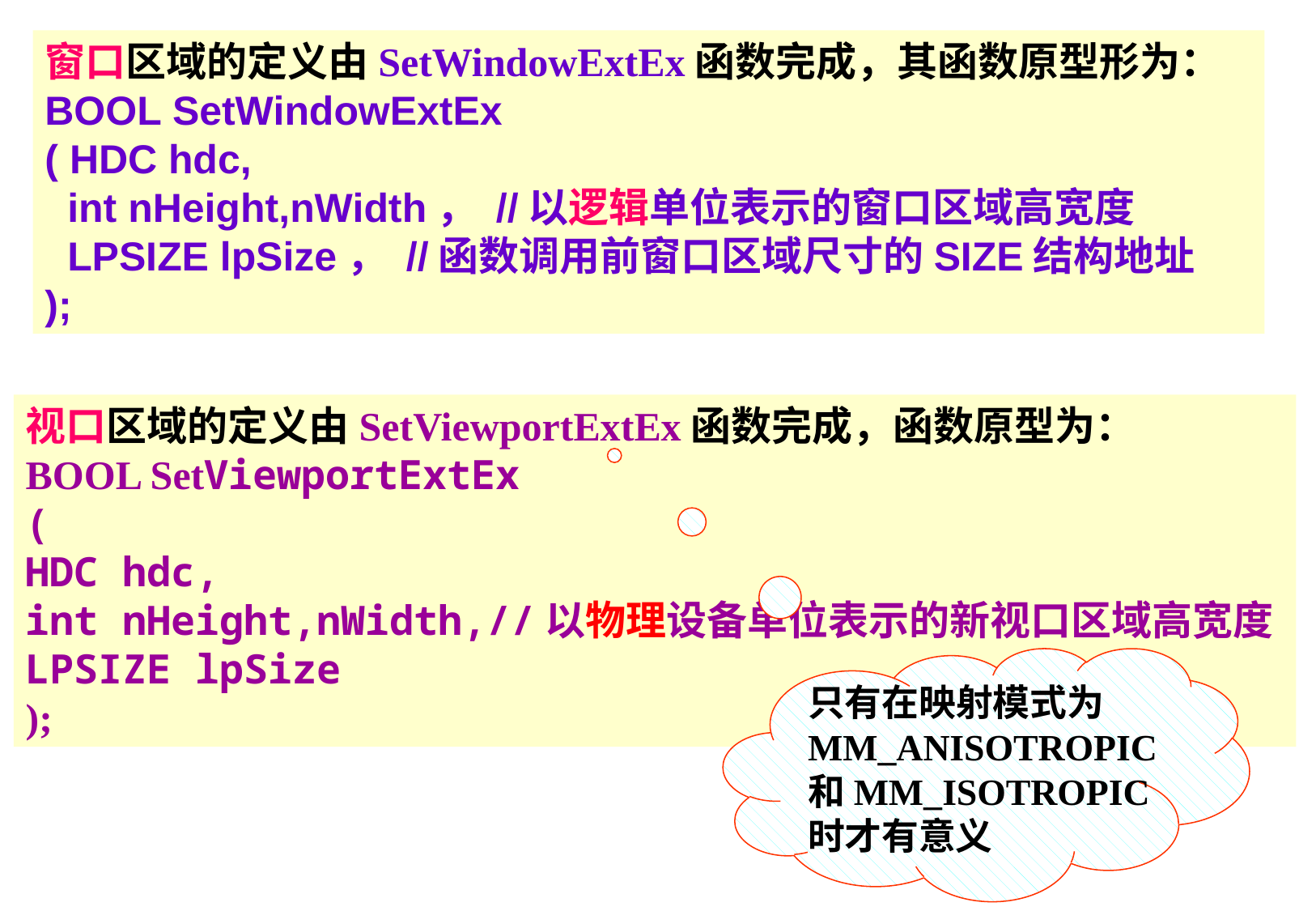

窗口区域的定义由SetWindowExtEx函数完成，其函数原型形为：BOOL SetWindowExtEx
( HDC hdc,
  int nHeight,nWidth， //以逻辑单位表示的窗口区域高宽度
  LPSIZE lpSize， //函数调用前窗口区域尺寸的SIZE结构地址
);
视口区域的定义由SetViewportExtEx函数完成，函数原型为：
BOOL SetViewportExtEx
(
HDC hdc,
int nHeight,nWidth,//以物理设备单位表示的新视口区域高宽度
LPSIZE lpSize
);
只有在映射模式为
MM_ANISOTROPIC
和MM_ISOTROPIC
时才有意义